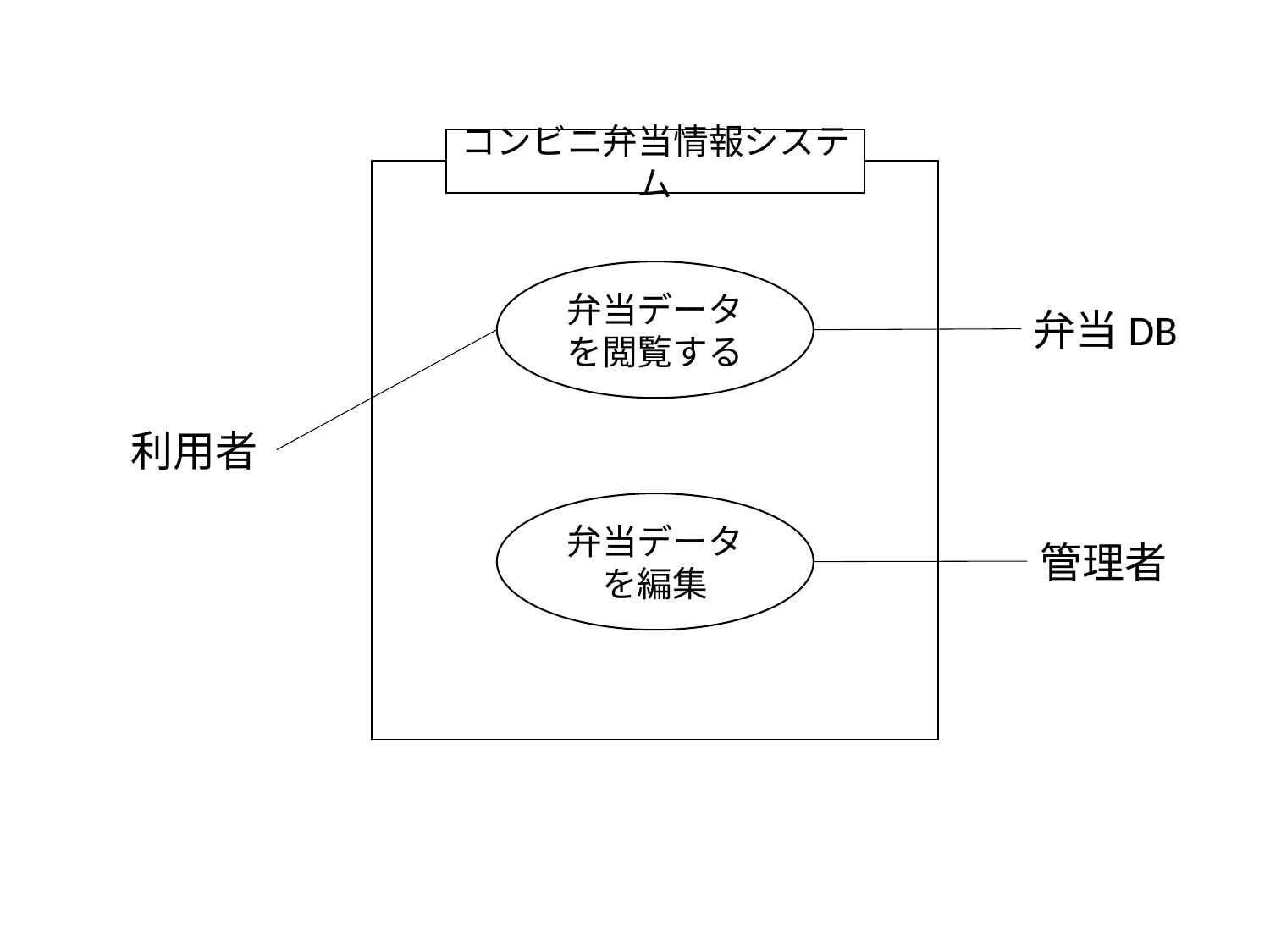

コンビニ弁当情報システム

弁当データを閲覧する
弁当DB
利用者
弁当データを編集
管理者